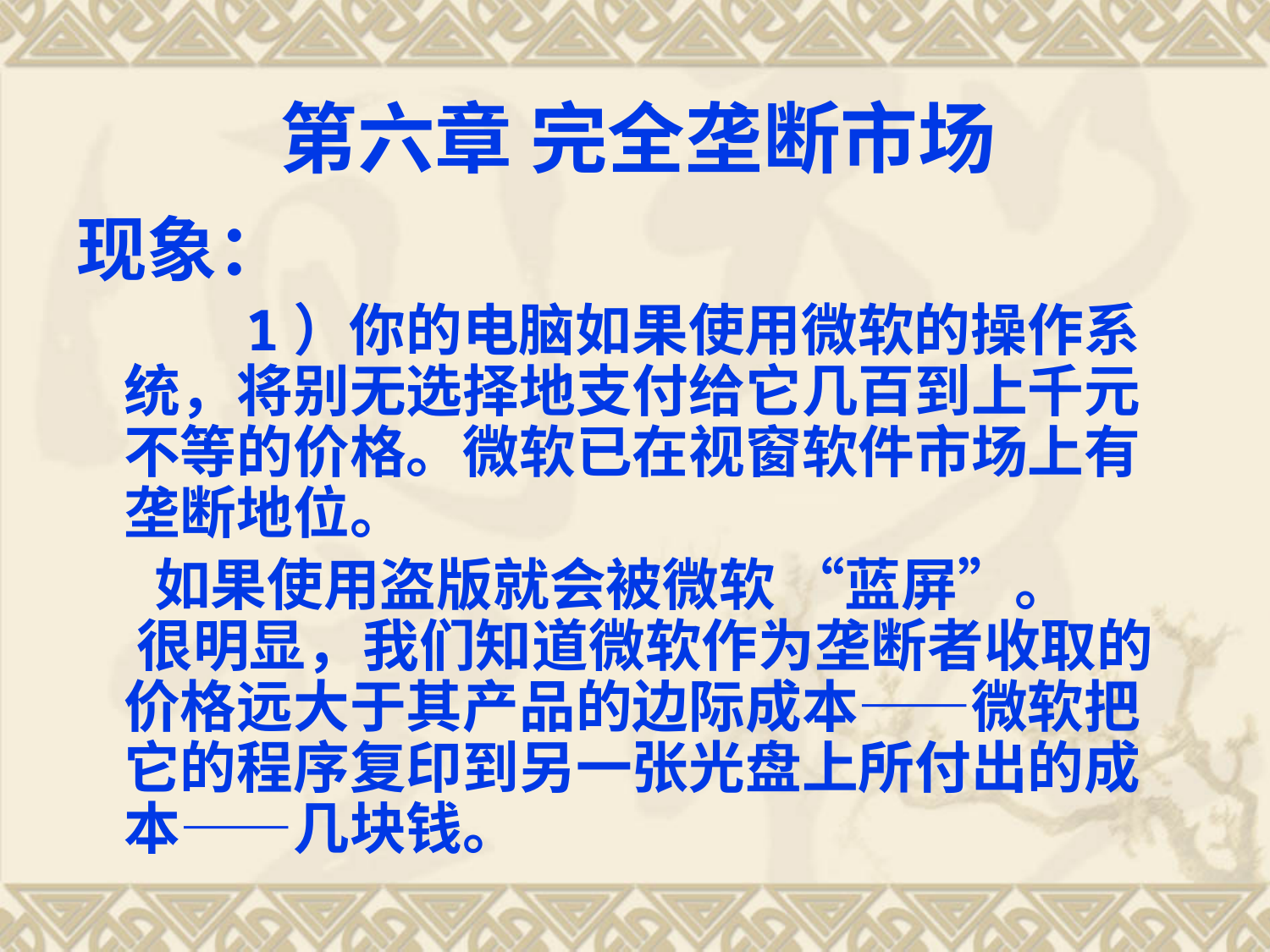

# 第六章 完全垄断市场
现象：
     1）你的电脑如果使用微软的操作系统，将别无选择地支付给它几百到上千元不等的价格。微软已在视窗软件市场上有垄断地位。
     如果使用盗版就会被微软 “蓝屏”。           很明显，我们知道微软作为垄断者收取的价格远大于其产品的边际成本——微软把它的程序复印到另一张光盘上所付出的成本——几块钱。